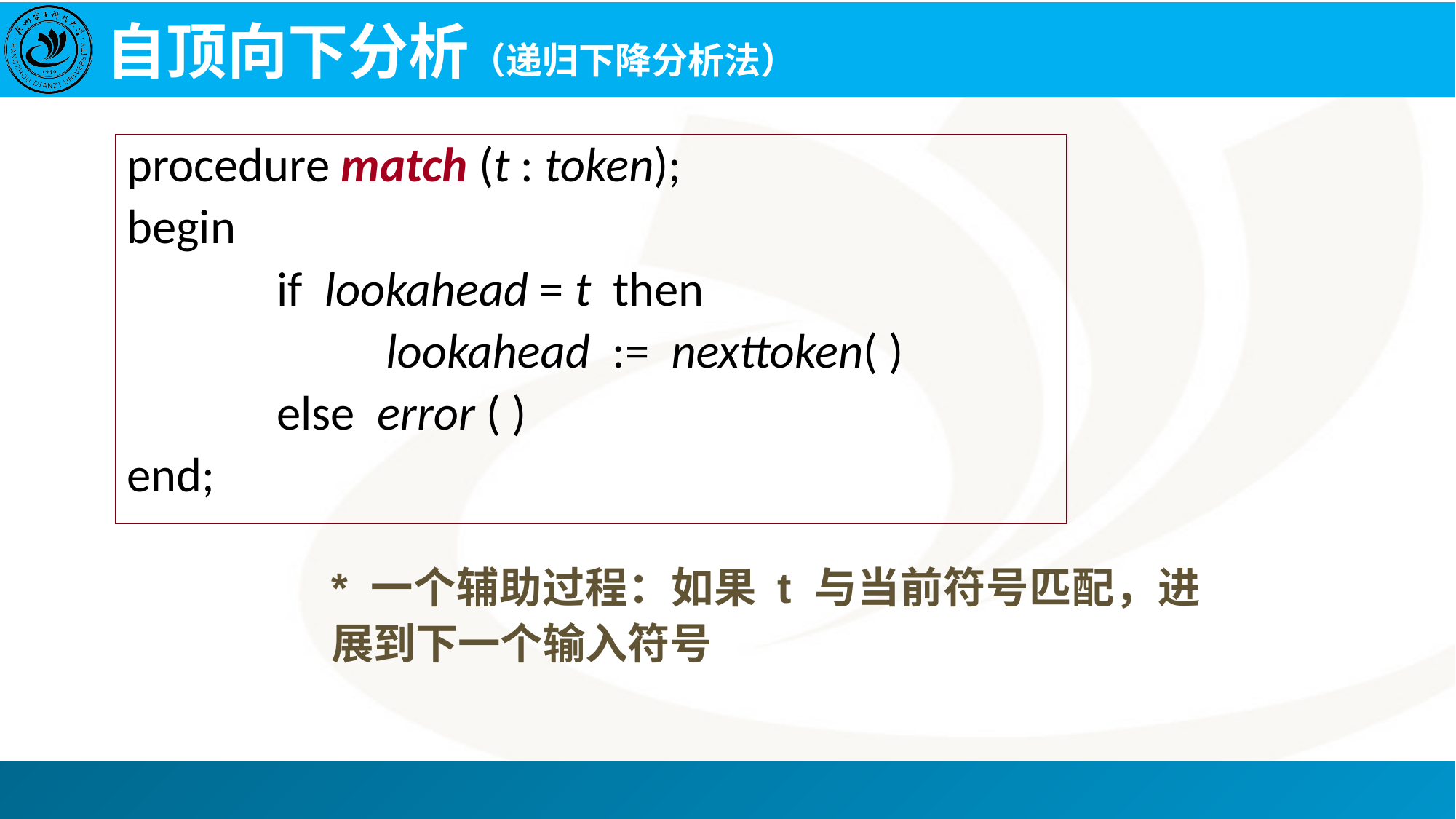

# 自顶向下分析（递归下降分析法）
procedure match (t : token);
begin
		if  lookahead = t  then
			lookahead  :=  nexttoken( )
		else  error ( )
end;
* 一个辅助过程：如果 t 与当前符号匹配，进展到下一个输入符号
58